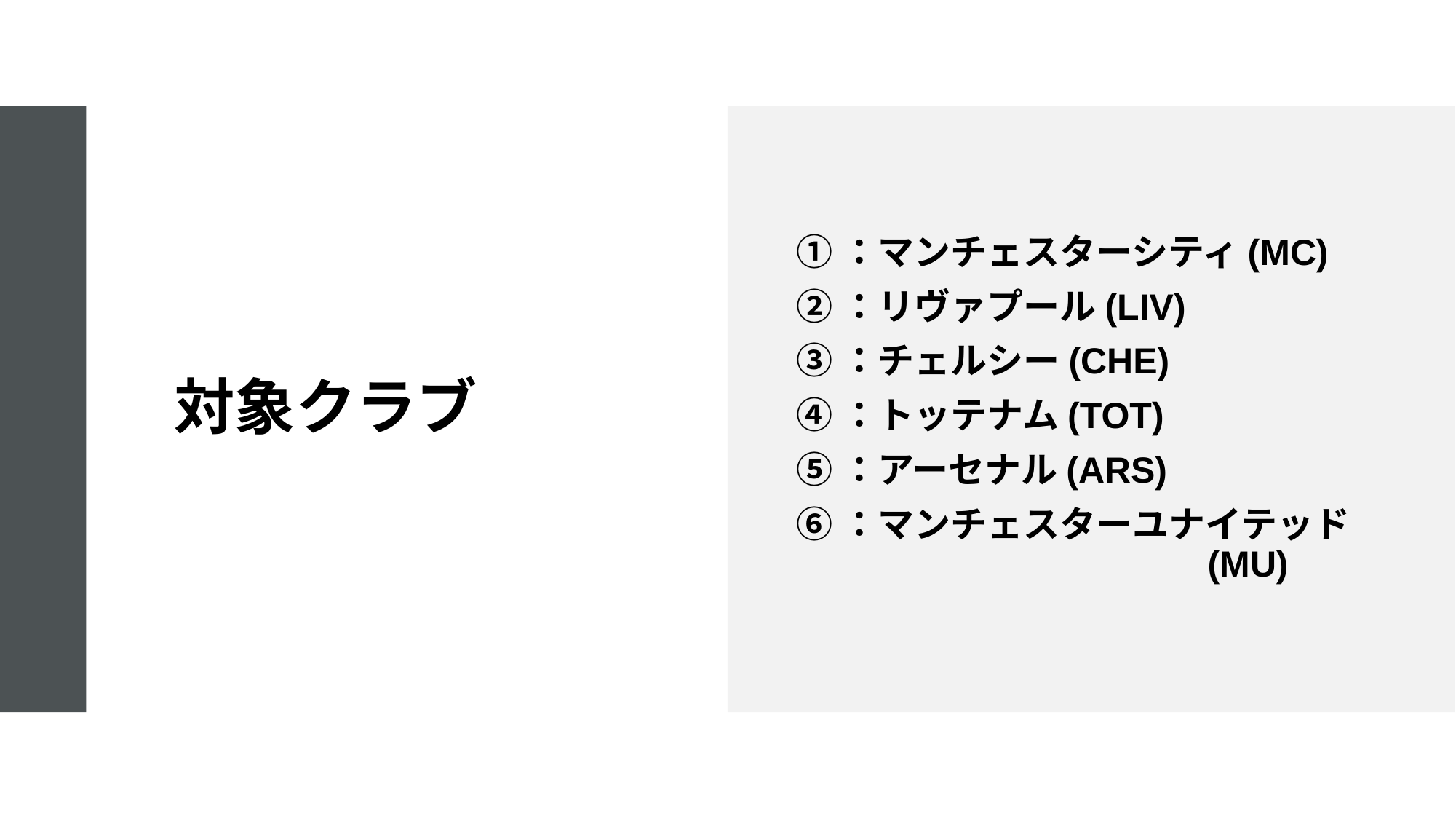

# 対象クラブ
①：マンチェスターシティ(MC)
②：リヴァプール(LIV)
③：チェルシー(CHE)
④：トッテナム(TOT)
⑤：アーセナル(ARS)
⑥：マンチェスターユナイテッド　　　　　　　　　(MU)